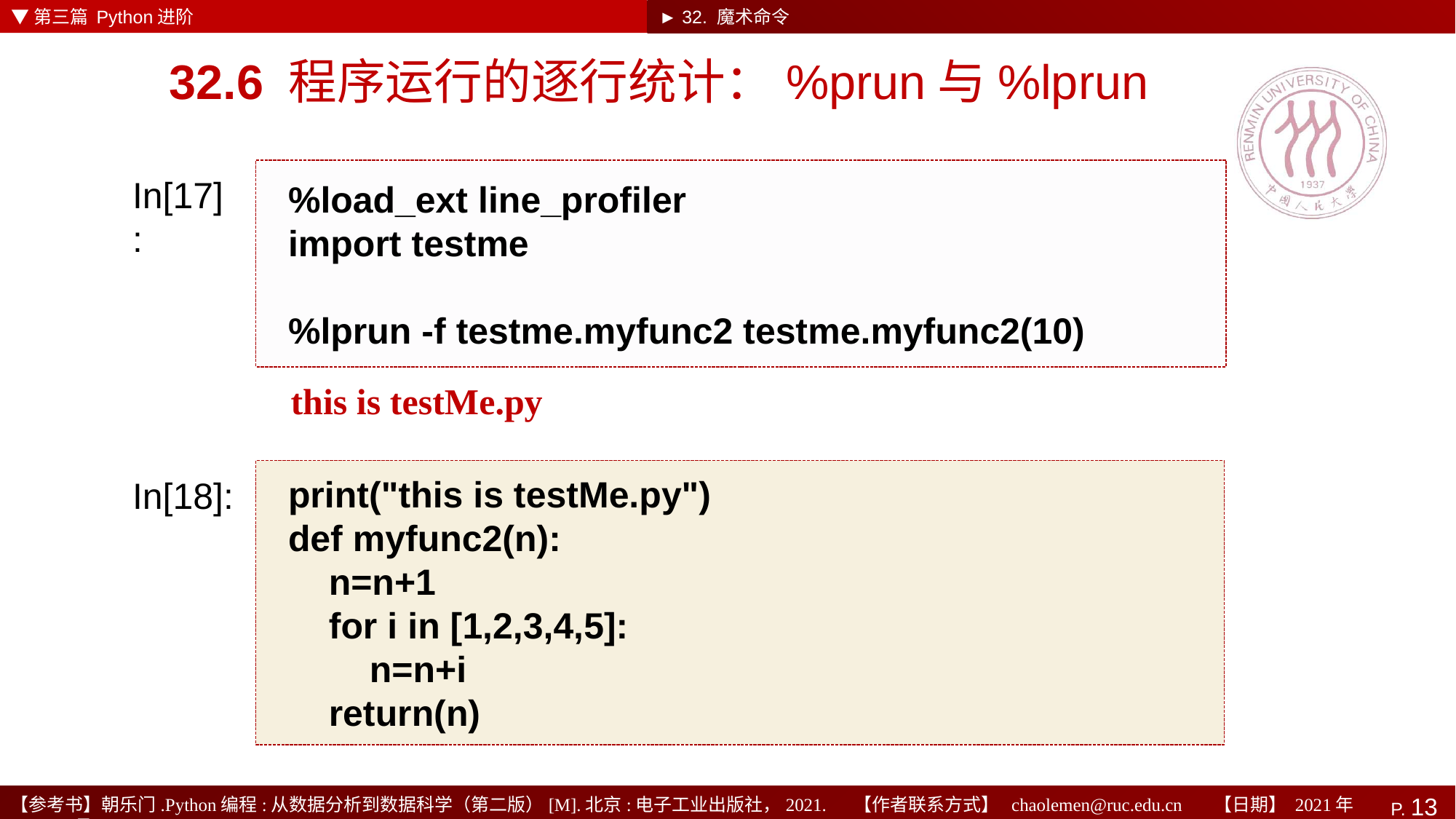

▼第三篇 Python进阶
► 32. 魔术命令
# 32.6 程序运行的逐行统计：%prun与%lprun
%load_ext line_profiler
import testme

%lprun -f testme.myfunc2 testme.myfunc2(10)
In[17]:
this is testMe.py
print("this is testMe.py")
def myfunc2(n):
    n=n+1
    for i in [1,2,3,4,5]:
        n=n+i
    return(n)
In[18]: